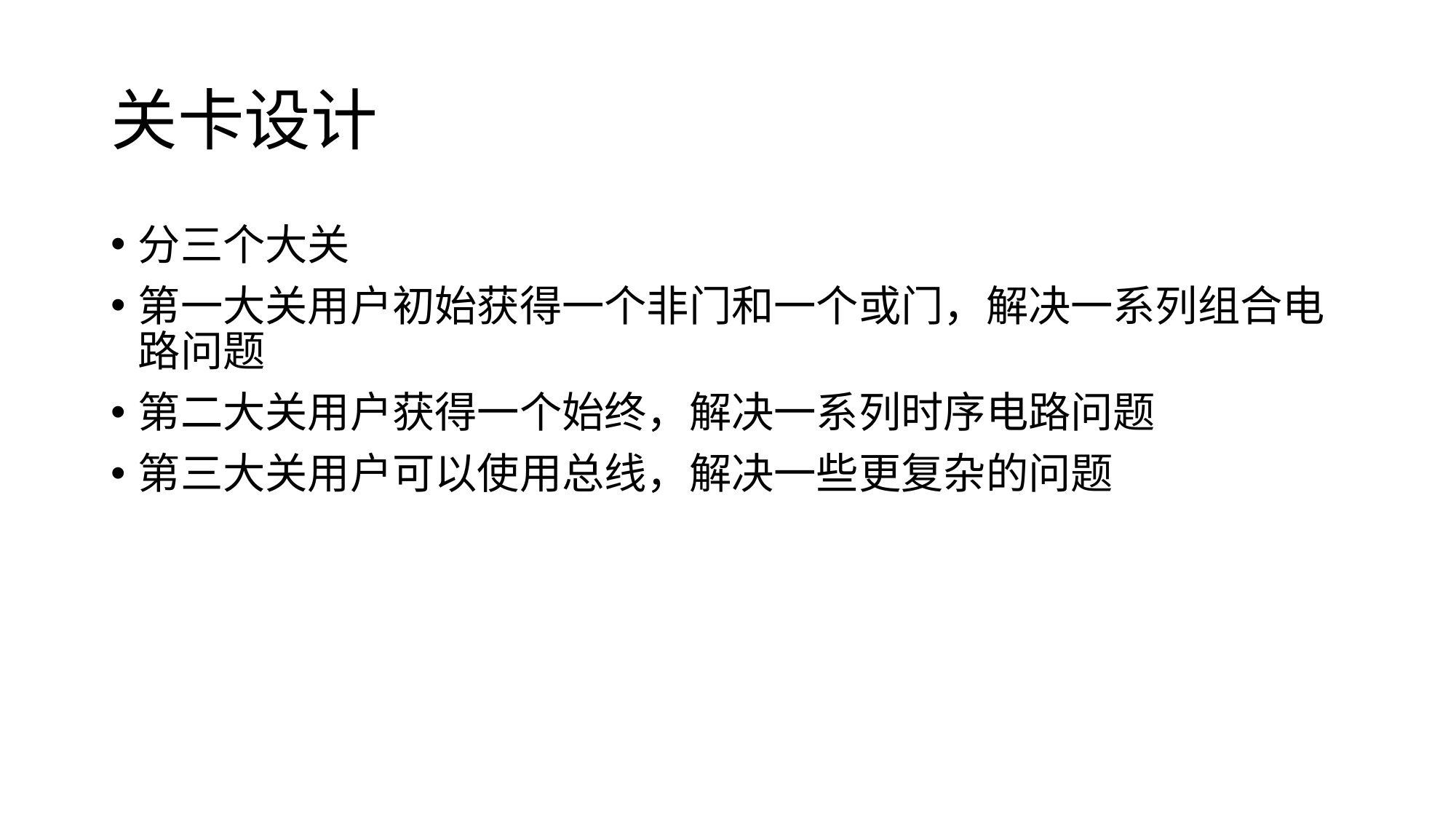

# 关卡设计
分三个大关
第一大关用户初始获得一个非门和一个或门，解决一系列组合电路问题
第二大关用户获得一个始终，解决一系列时序电路问题
第三大关用户可以使用总线，解决一些更复杂的问题